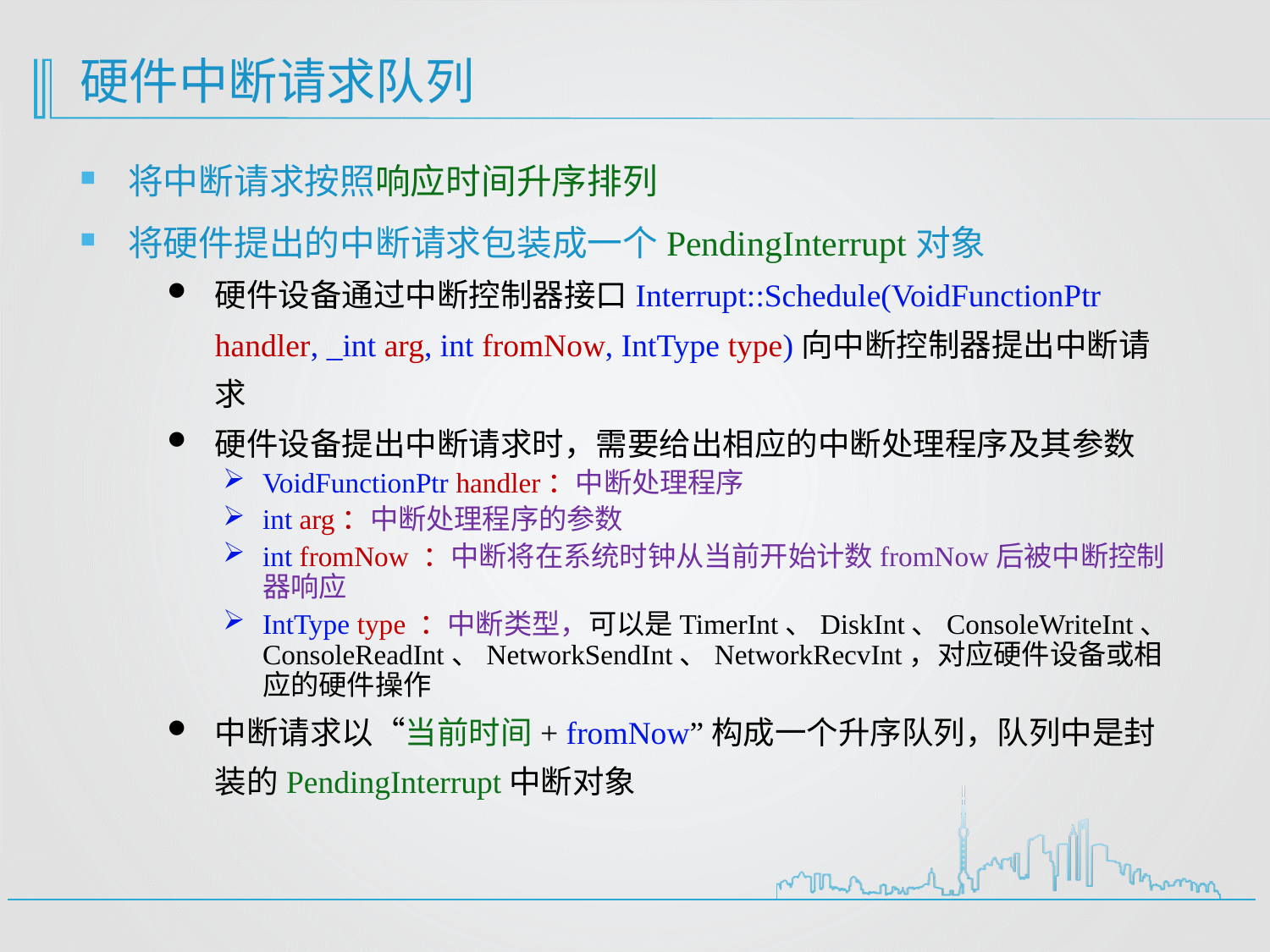

# 硬件中断请求队列
将中断请求按照响应时间升序排列
将硬件提出的中断请求包装成一个PendingInterrupt对象
硬件设备通过中断控制器接口Interrupt::Schedule(VoidFunctionPtr handler, _int arg, int fromNow, IntType type)向中断控制器提出中断请求
硬件设备提出中断请求时，需要给出相应的中断处理程序及其参数
VoidFunctionPtr handler：中断处理程序
int arg：中断处理程序的参数
int fromNow ：中断将在系统时钟从当前开始计数fromNow后被中断控制器响应
IntType type ：中断类型，可以是TimerInt、DiskInt、ConsoleWriteInt、ConsoleReadInt、NetworkSendInt、NetworkRecvInt，对应硬件设备或相应的硬件操作
中断请求以“当前时间+ fromNow”构成一个升序队列，队列中是封装的PendingInterrupt中断对象